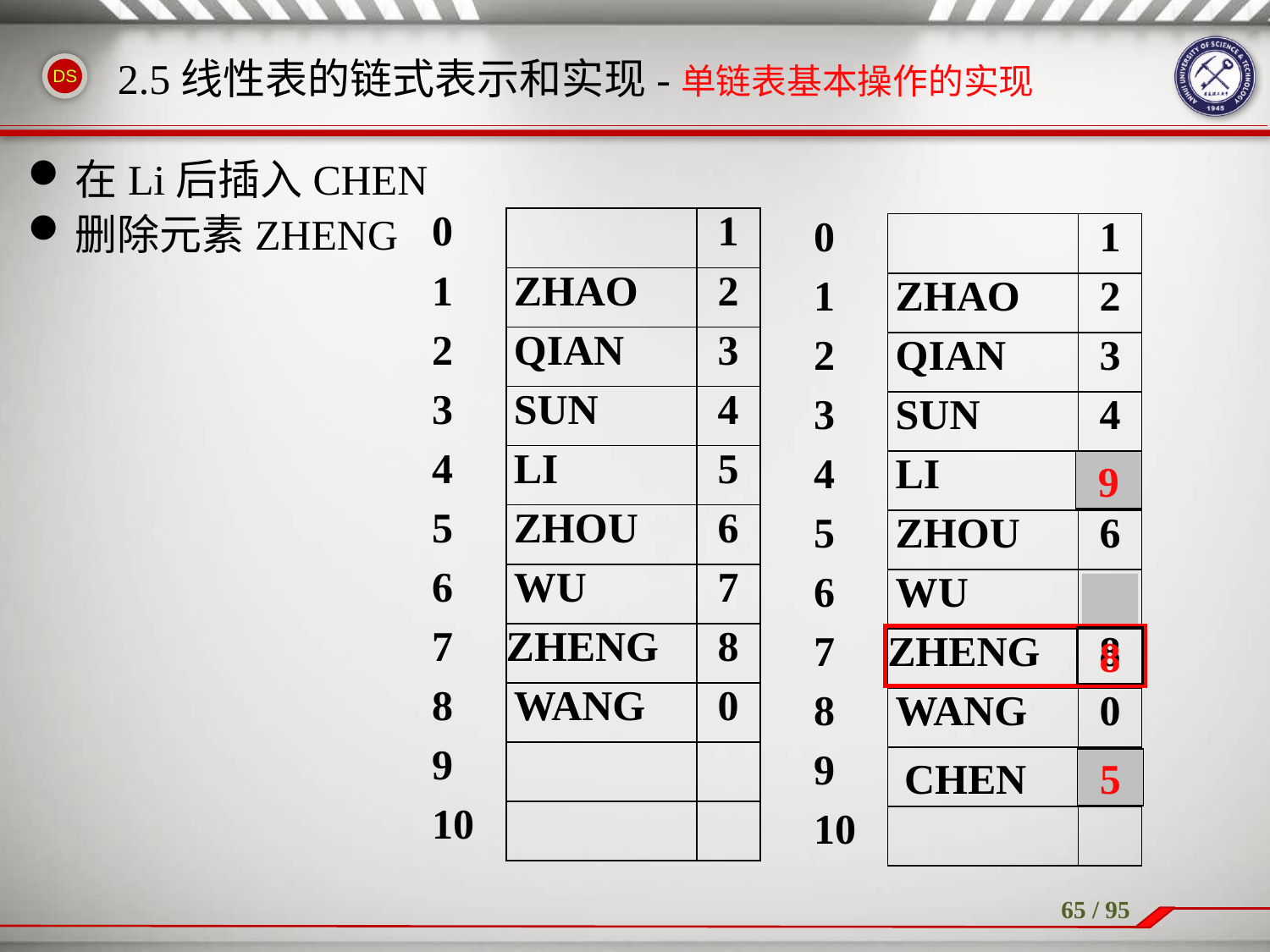

# 2.5线性表的链式表示和实现-单链表基本操作的实现
在Li后插入CHEN
删除元素ZHENG
| 0 |  | 1 |
| --- | --- | --- |
| 1 | ZHAO | 2 |
| 2 | QIAN | 3 |
| 3 | SUN | 4 |
| 4 | LI | 5 |
| 5 | ZHOU | 6 |
| 6 | WU | 7 |
| 7 | ZHENG | 8 |
| 8 | WANG | 0 |
| 9 |  |  |
| 10 |  |  |
| 0 |  | 1 |
| --- | --- | --- |
| 1 | ZHAO | 2 |
| 2 | QIAN | 3 |
| 3 | SUN | 4 |
| 4 | LI | 5 |
| 5 | ZHOU | 6 |
| 6 | WU | 7 |
| 7 | ZHENG | 8 |
| 8 | WANG | 0 |
| 9 |  |  |
| 10 |  |  |
9

8
CHEN
5